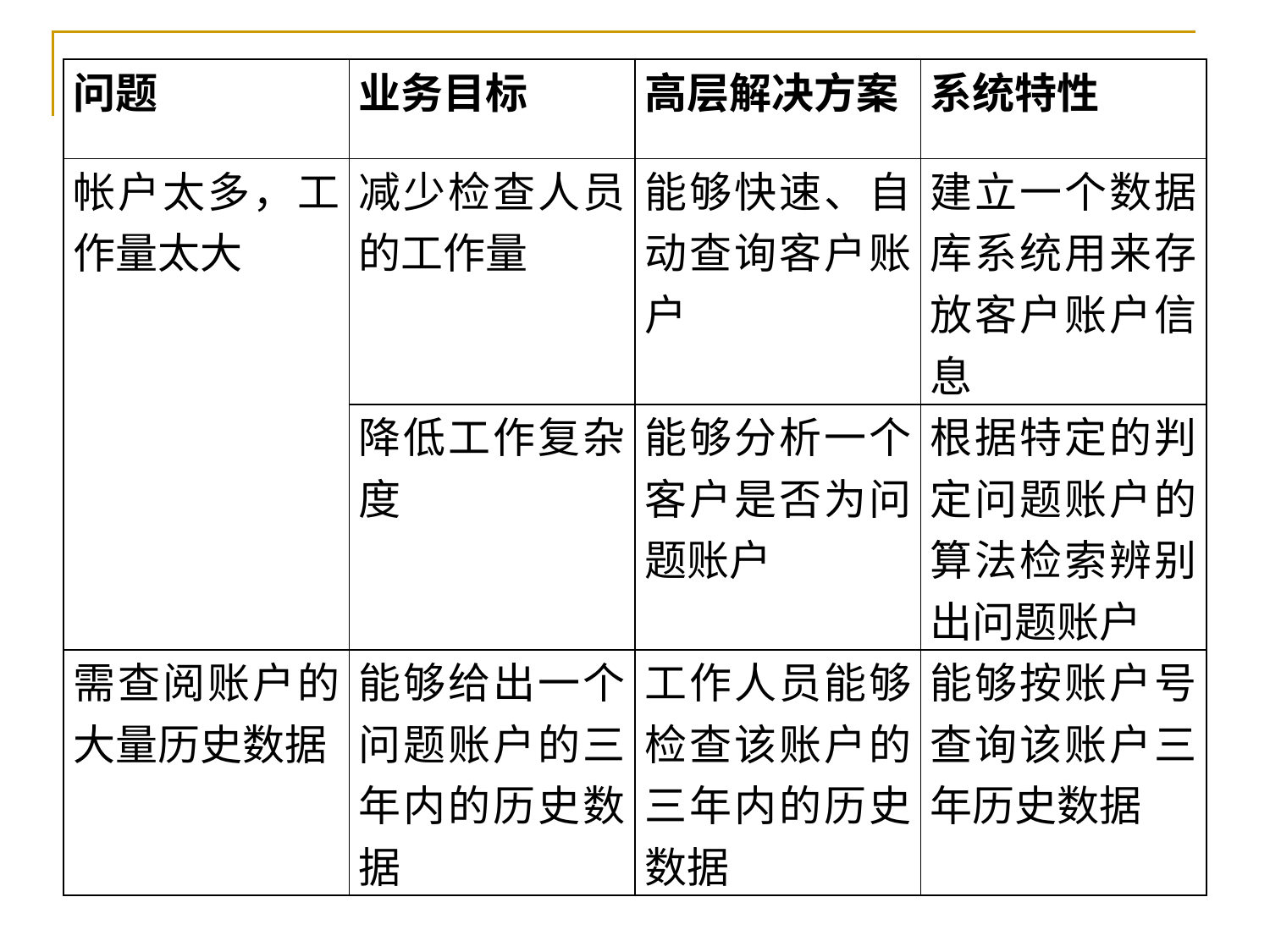

| 问题 | 业务目标 | 高层解决方案 | 系统特性 |
| --- | --- | --- | --- |
| 帐户太多，工作量太大 | 减少检查人员的工作量 | 能够快速、自动查询客户账户 | 建立一个数据库系统用来存放客户账户信息 |
|  | 降低工作复杂度 | 能够分析一个客户是否为问题账户 | 根据特定的判定问题账户的算法检索辨别出问题账户 |
| 需查阅账户的大量历史数据 | 能够给出一个问题账户的三年内的历史数据 | 工作人员能够检查该账户的三年内的历史数据 | 能够按账户号查询该账户三年历史数据 |